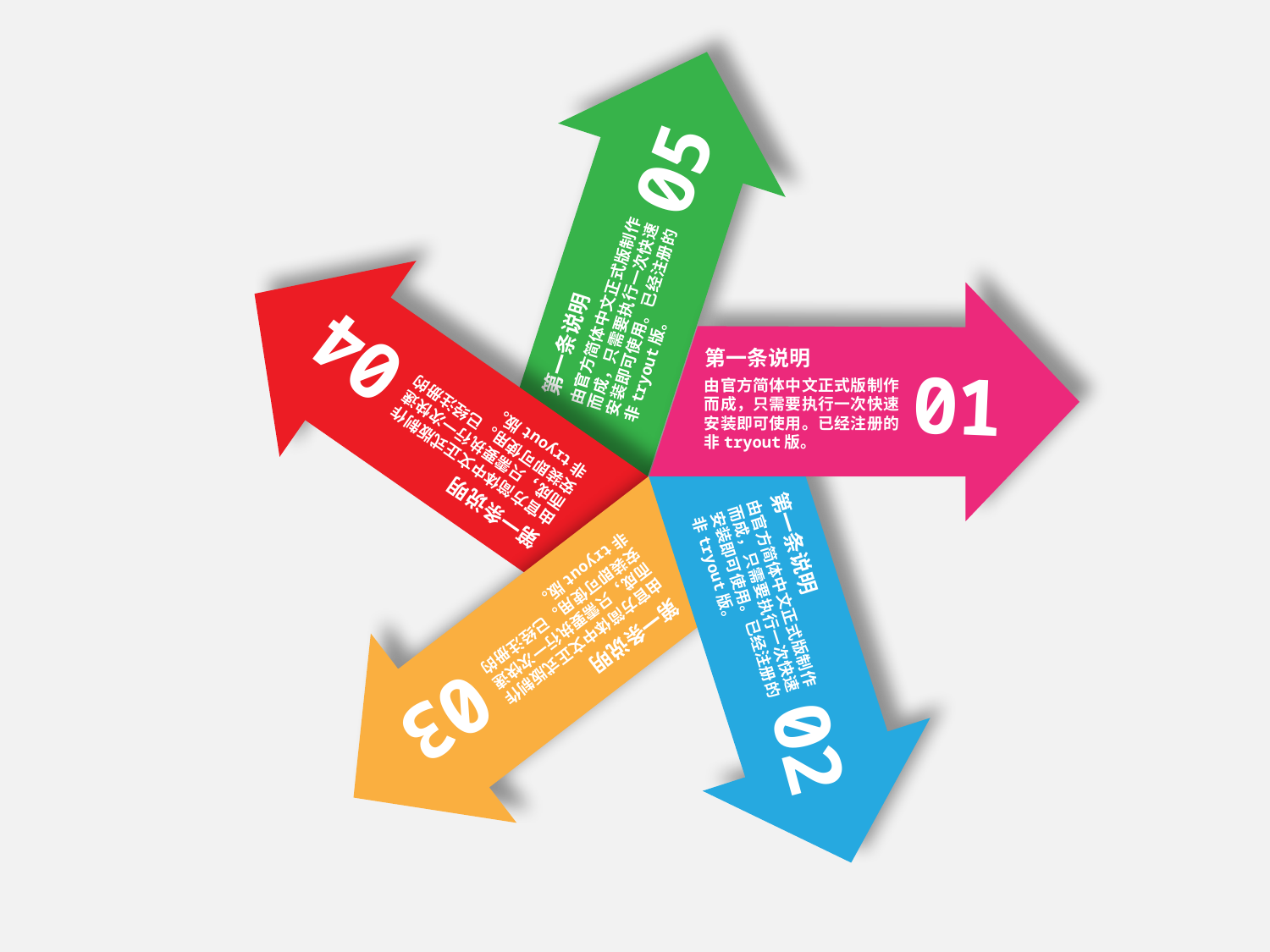

05
第一条说明
由官方简体中文正式版制作而成，只需要执行一次快速安装即可使用。已经注册的非tryout版。

01
第一条说明
由官方简体中文正式版制作而成，只需要执行一次快速安装即可使用。已经注册的非tryout版。

04
第一条说明
由官方简体中文正式版制作而成，只需要执行一次快速安装即可使用。已经注册的非tryout版。

02
第一条说明
由官方简体中文正式版制作而成，只需要执行一次快速安装即可使用。已经注册的非tryout版。

03
第一条说明
由官方简体中文正式版制作而成，只需要执行一次快速安装即可使用。已经注册的非tryout版。